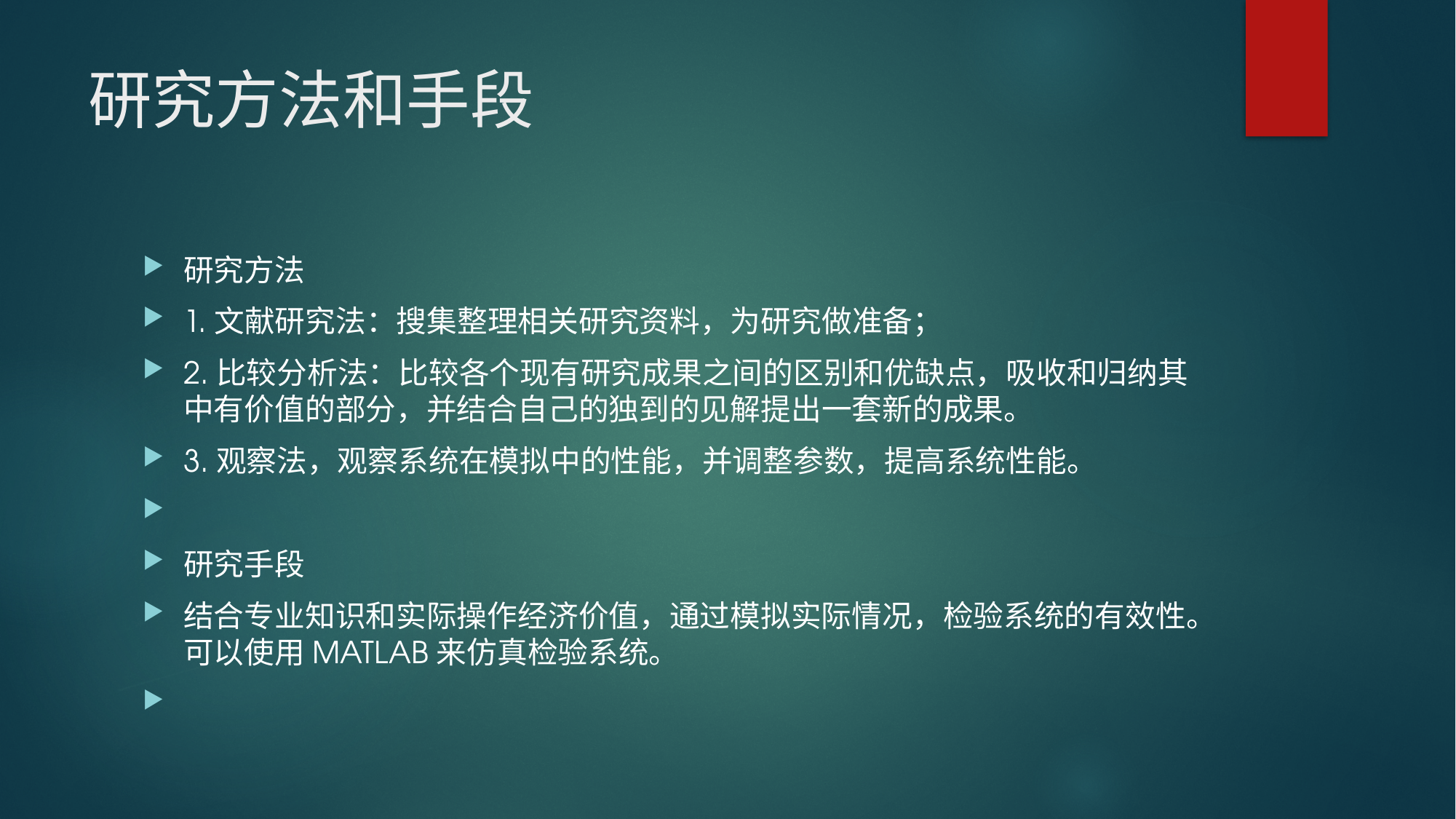

# 研究方法和手段
研究方法
1.文献研究法：搜集整理相关研究资料，为研究做准备；
2.比较分析法：比较各个现有研究成果之间的区别和优缺点，吸收和归纳其中有价值的部分，并结合自己的独到的见解提出一套新的成果。
3.观察法，观察系统在模拟中的性能，并调整参数，提高系统性能。

研究手段
结合专业知识和实际操作经济价值，通过模拟实际情况，检验系统的有效性。可以使用MATLAB来仿真检验系统。